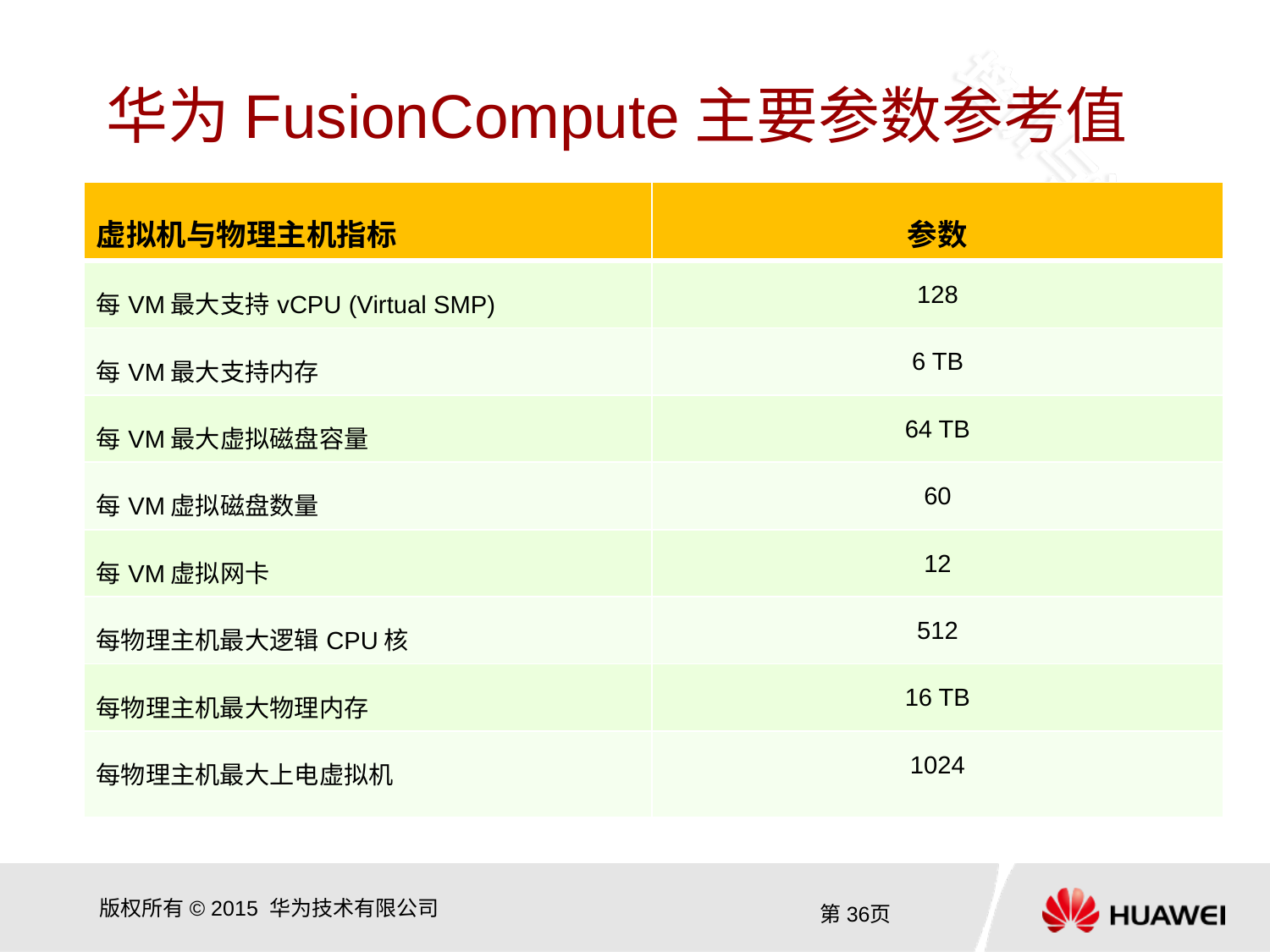

# 华为FusionCompute主要参数参考值
| 虚拟机与物理主机指标 | 参数 |
| --- | --- |
| 每VM最大支持vCPU (Virtual SMP) | 128 |
| 每VM最大支持内存 | 6 TB |
| 每VM最大虚拟磁盘容量 | 64 TB |
| 每VM虚拟磁盘数量 | 60 |
| 每VM虚拟网卡 | 12 |
| 每物理主机最大逻辑CPU核 | 512 |
| 每物理主机最大物理内存 | 16 TB |
| 每物理主机最大上电虚拟机 | 1024 |